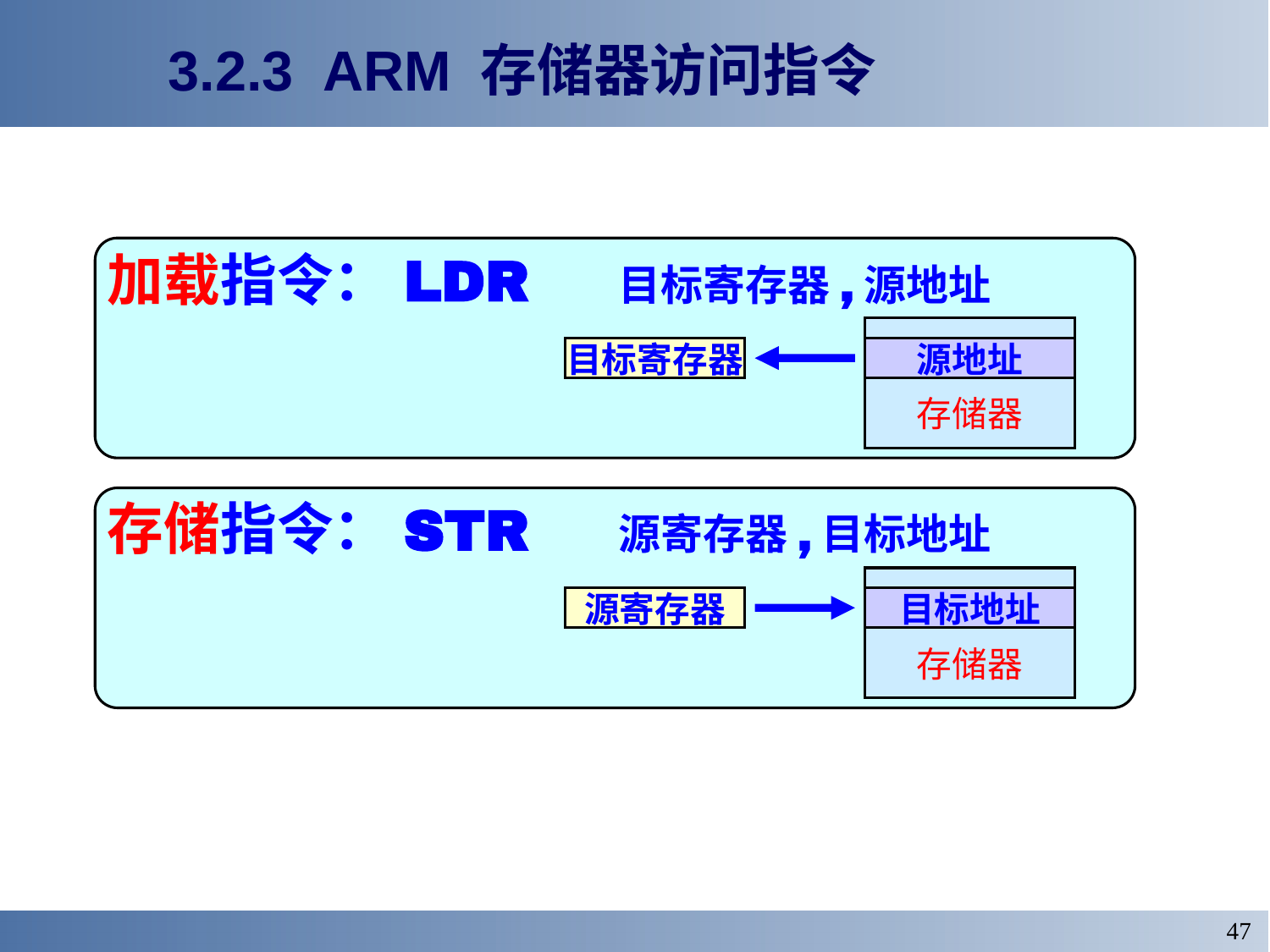

# 3.2.3  ARM 存储器访问指令

加载指令：LDR    目标寄存器,源地址
存储指令：STR    源寄存器,目标地址

存储器
目标寄存器
源地址

存储器
源寄存器
目标地址